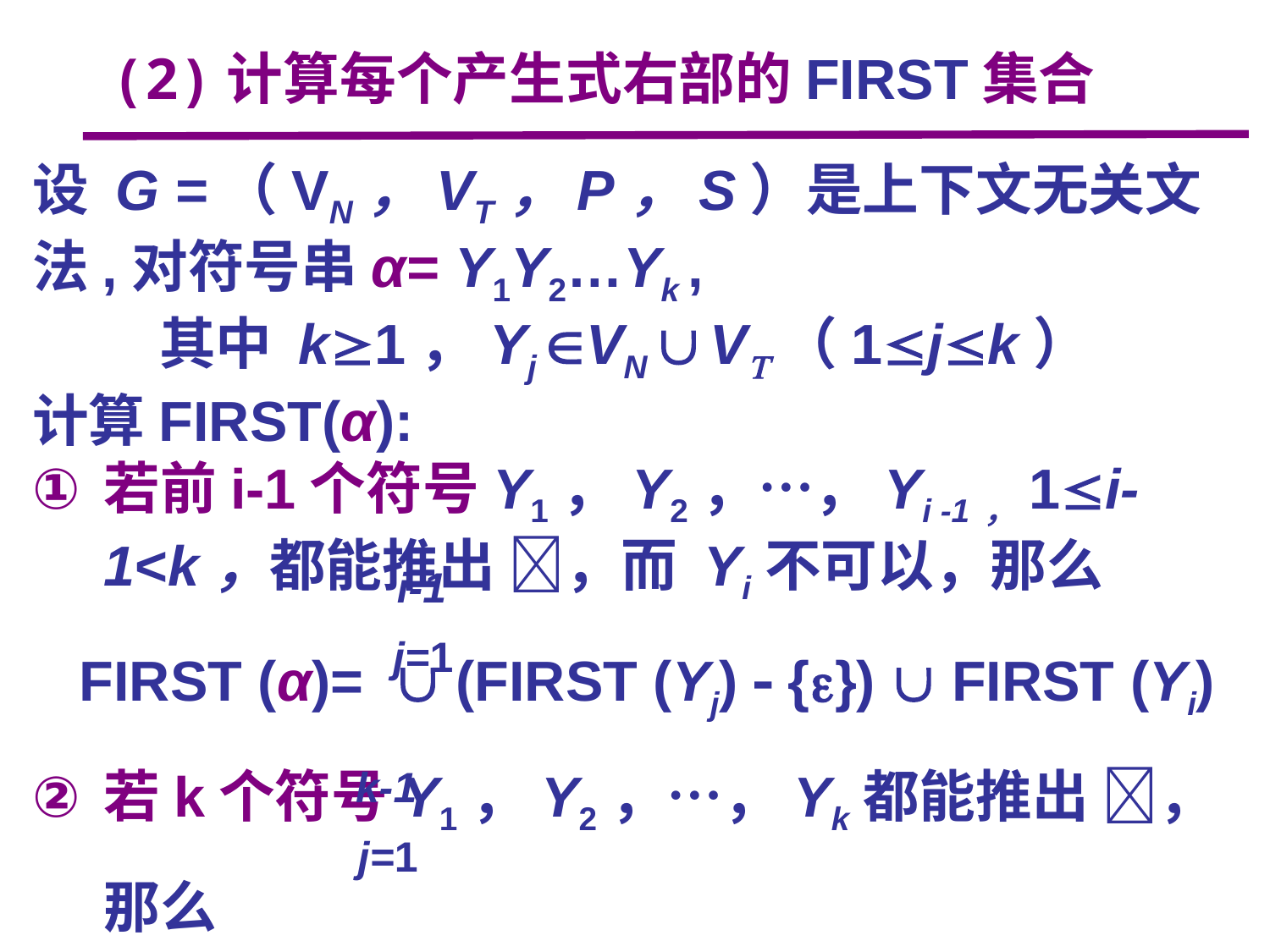

(2)计算每个产生式右部的FIRST集合

设 G =（VN，VT，P，S）是上下文无关文法,对符号串α= Y1Y2…Yk ,
	其中 k≥1，Yj ∈VN ∪ VΤ（1≤j≤k）
计算FIRST(α):
若前i-1个符号Y1，Y2，…，Yi -1，1≤i-1<k，都能推出 ε，而 Yi不可以，那么
   FIRST (α)=  ∪ (FIRST (Yj) − {ε}) ∪ FIRST (Yi)
若k个符号Y1，Y2，…，Yk都能推出 ε，那么
   FIRST (α)=∪ (FIRST (Yj) − {ε}) ∪ FIRST (Yk)

i-1
j=1
  k-1
j=1